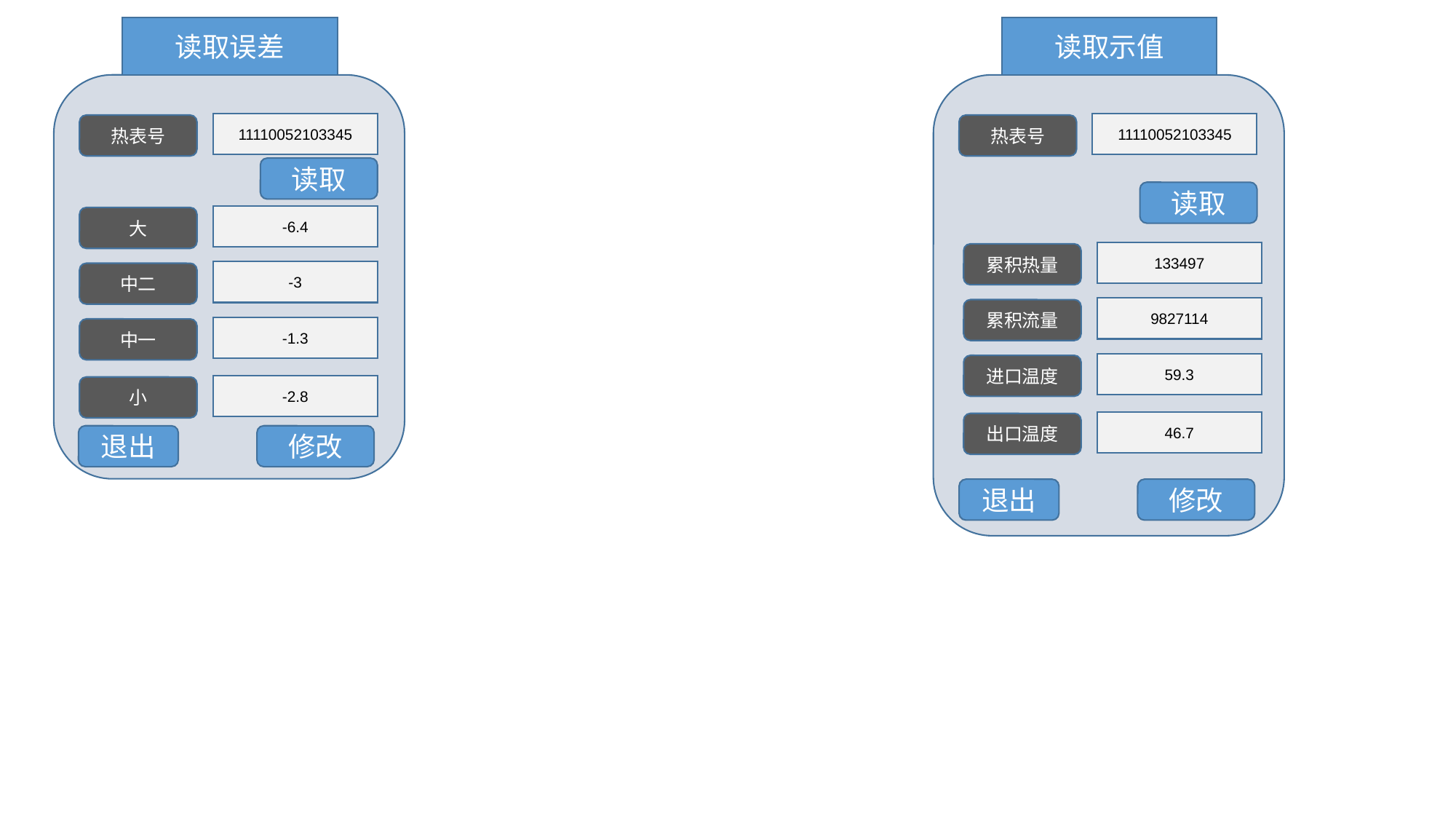

读取误差
读取示值

11110052103345
11110052103345
热表号
热表号
读取
读取
-6.4
大
133497
累积热量
-3
中二
9827114
累积流量
-1.3
中一
59.3
进口温度
-2.8
小
46.7
出口温度
退出
修改
退出
修改